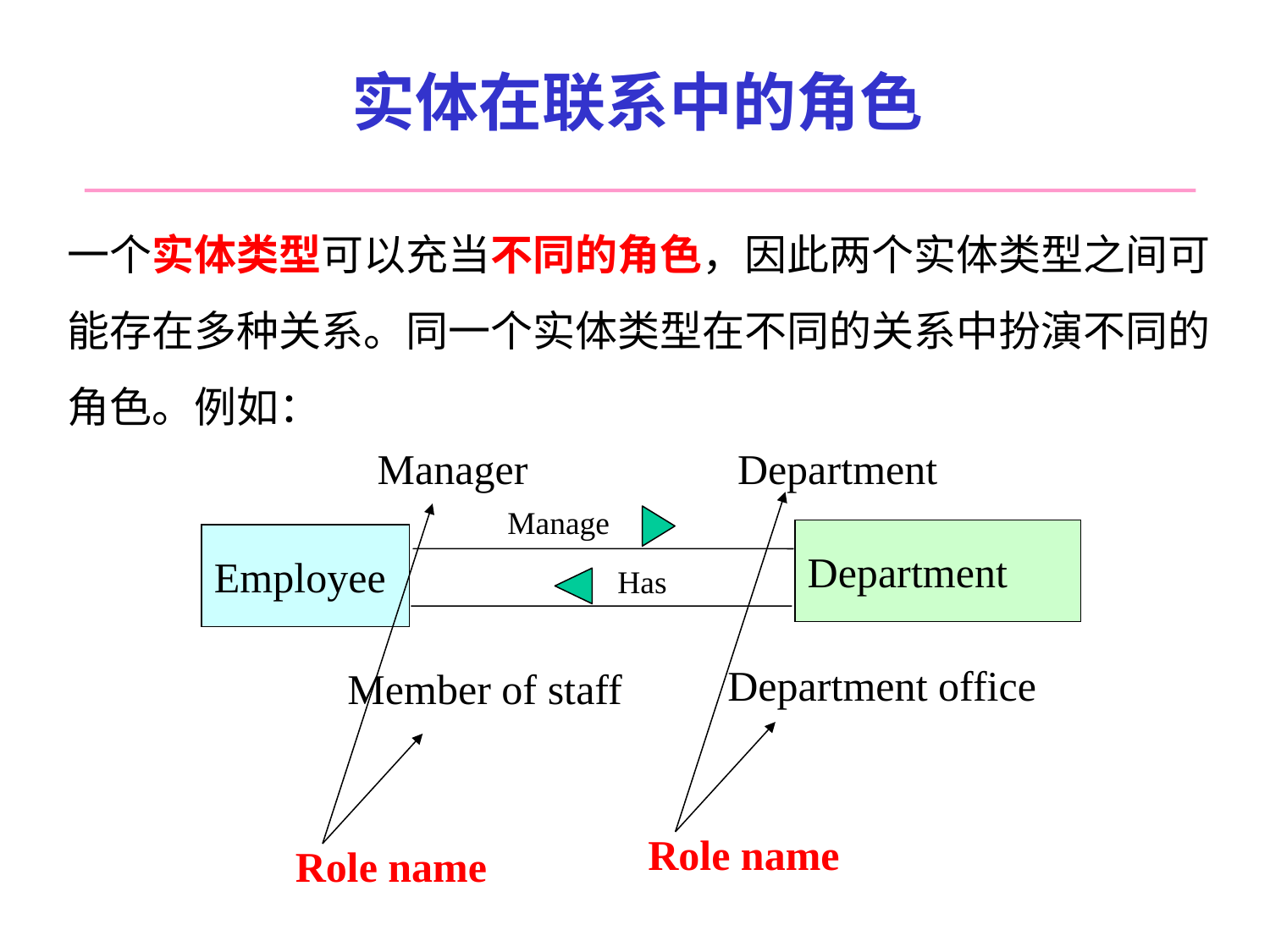

# 实体在联系中的角色
一个实体类型可以充当不同的角色，因此两个实体类型之间可能存在多种关系。同一个实体类型在不同的关系中扮演不同的角色。例如：
Manager
Department

Role name
Manage

Role name

Department
Employee

Has

Department office
Member of staff